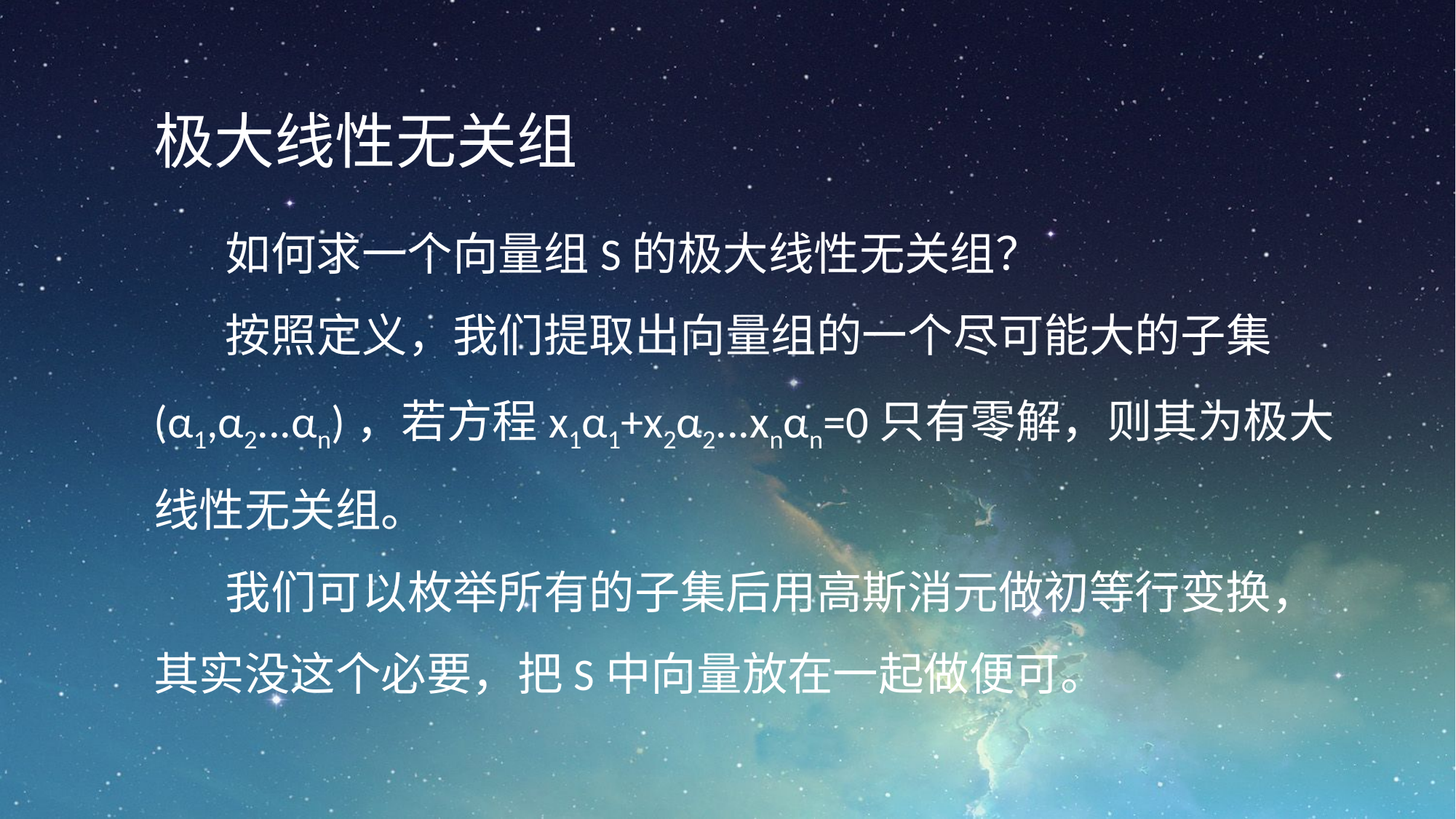

极大线性无关组
如何求一个向量组S的极大线性无关组？
按照定义，我们提取出向量组的一个尽可能大的子集(α1,α2...αn)，若方程x1α1+x2α2...xnαn=0只有零解，则其为极大线性无关组。
我们可以枚举所有的子集后用高斯消元做初等行变换，其实没这个必要，把S中向量放在一起做便可。